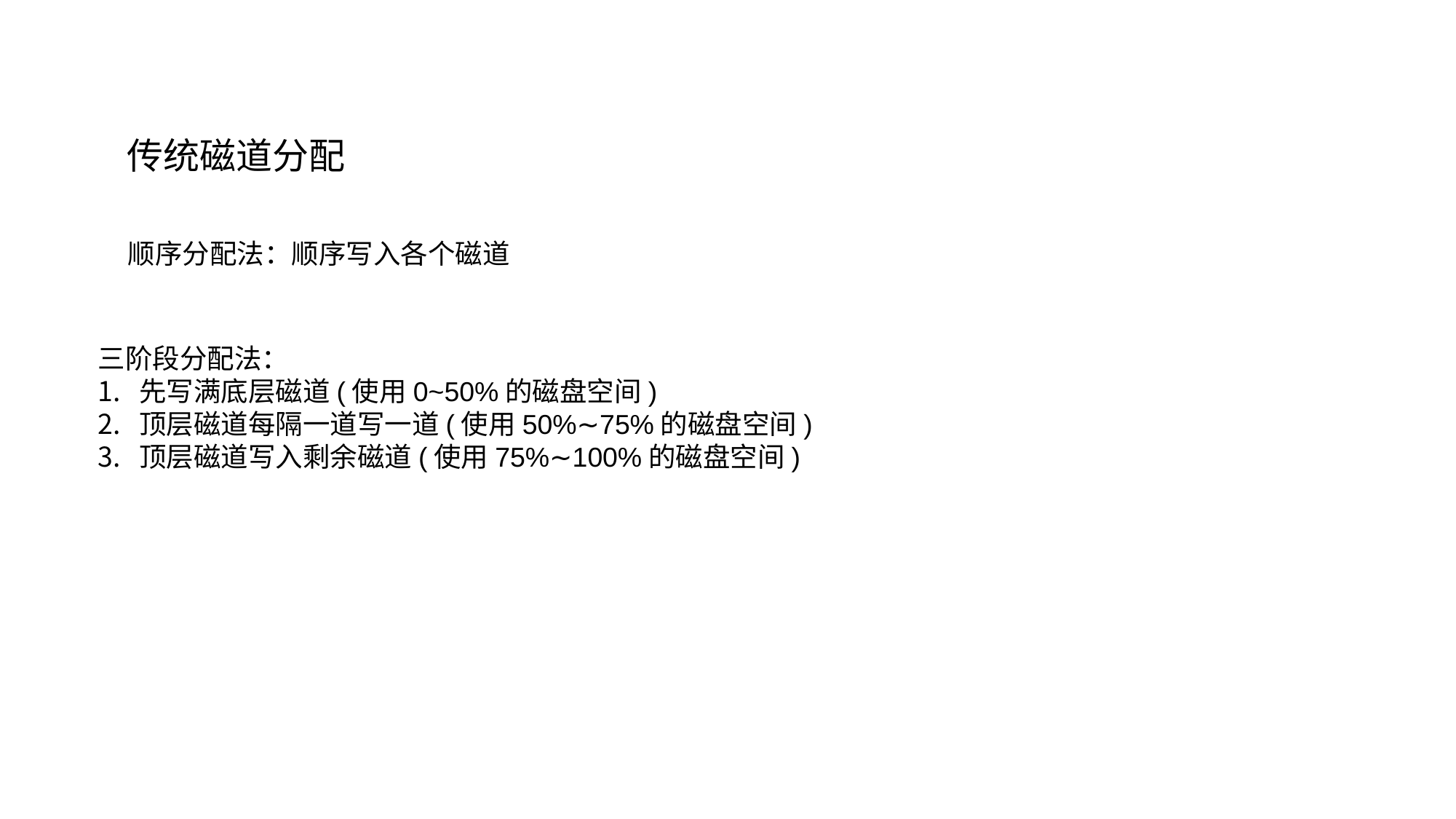

传统磁道分配
顺序分配法：顺序写入各个磁道
三阶段分配法：
先写满底层磁道(使用0~50%的磁盘空间)
顶层磁道每隔一道写一道(使用50%∼75%的磁盘空间)
顶层磁道写入剩余磁道(使用75%∼100%的磁盘空间)